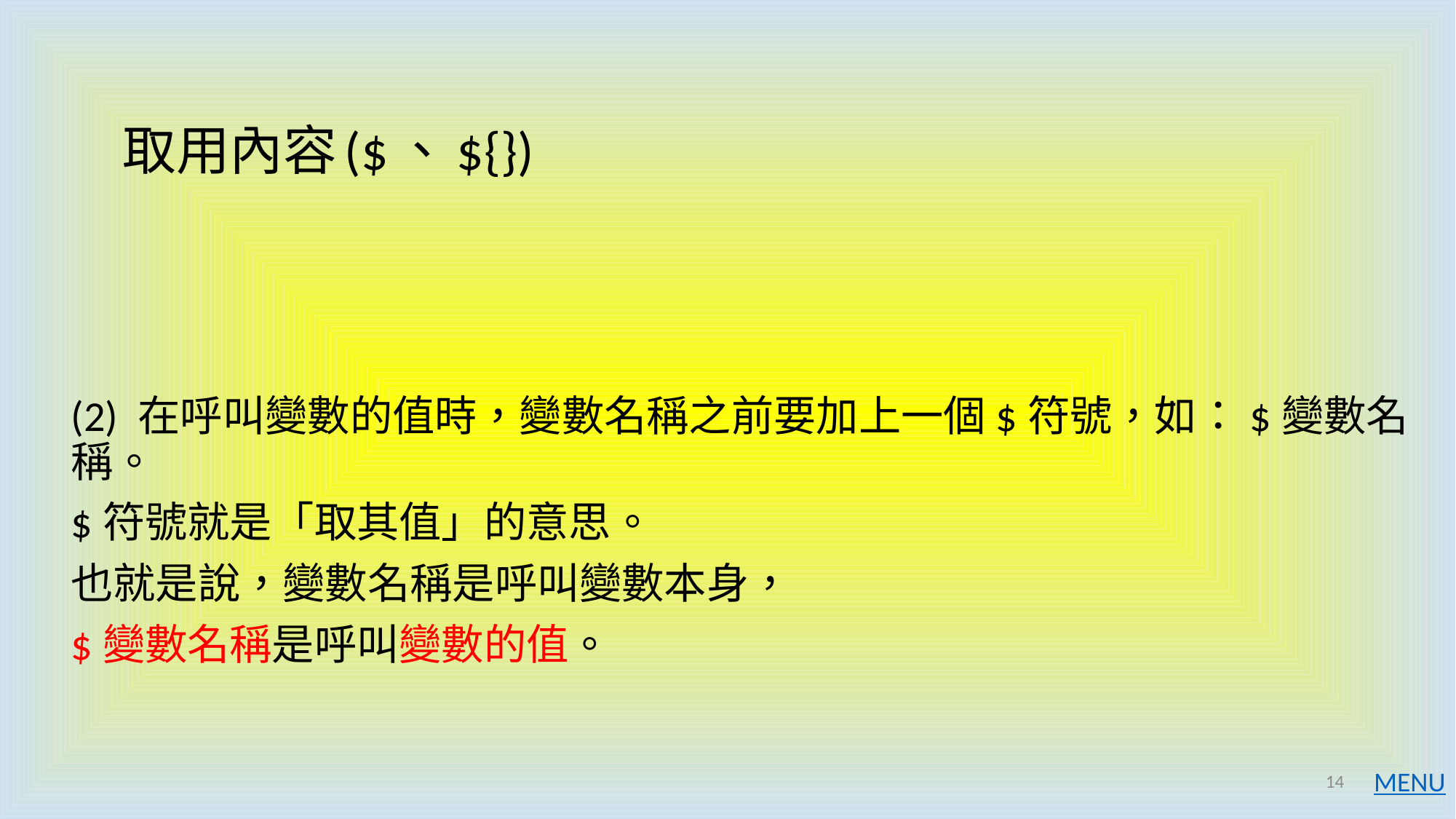

# 取用內容($、${})
(2) 在呼叫變數的值時，變數名稱之前要加上一個$符號，如：$變數名稱。
$符號就是「取其值」的意思。
也就是說，變數名稱是呼叫變數本身，
$變數名稱是呼叫變數的值。

14